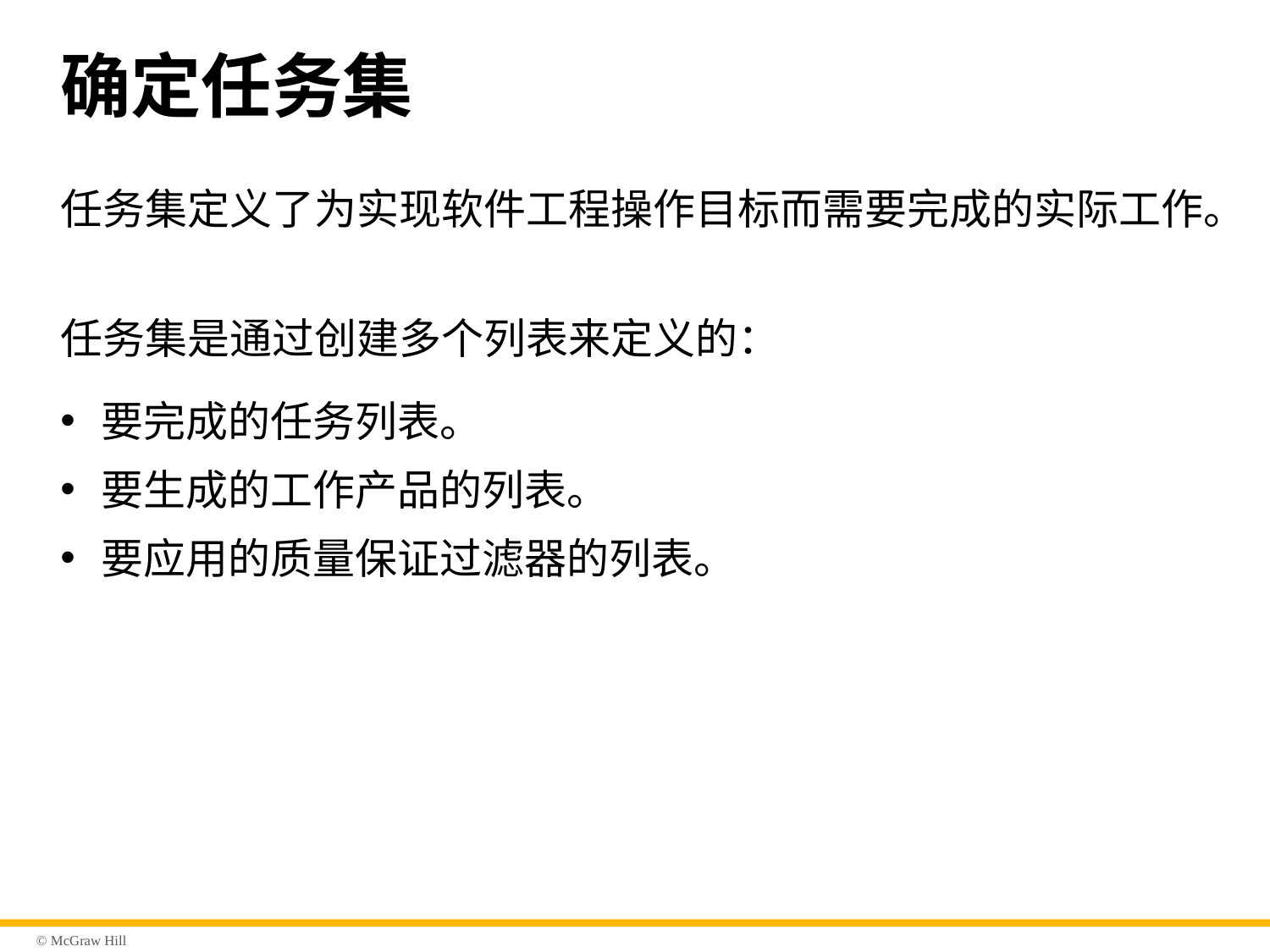

# 确定任务集
任务集定义了为实现软件工程操作目标而需要完成的实际工作。

任务集是通过创建多个列表来定义的：
要完成的任务列表。
要生成的工作产品的列表。
要应用的质量保证过滤器的列表。

4